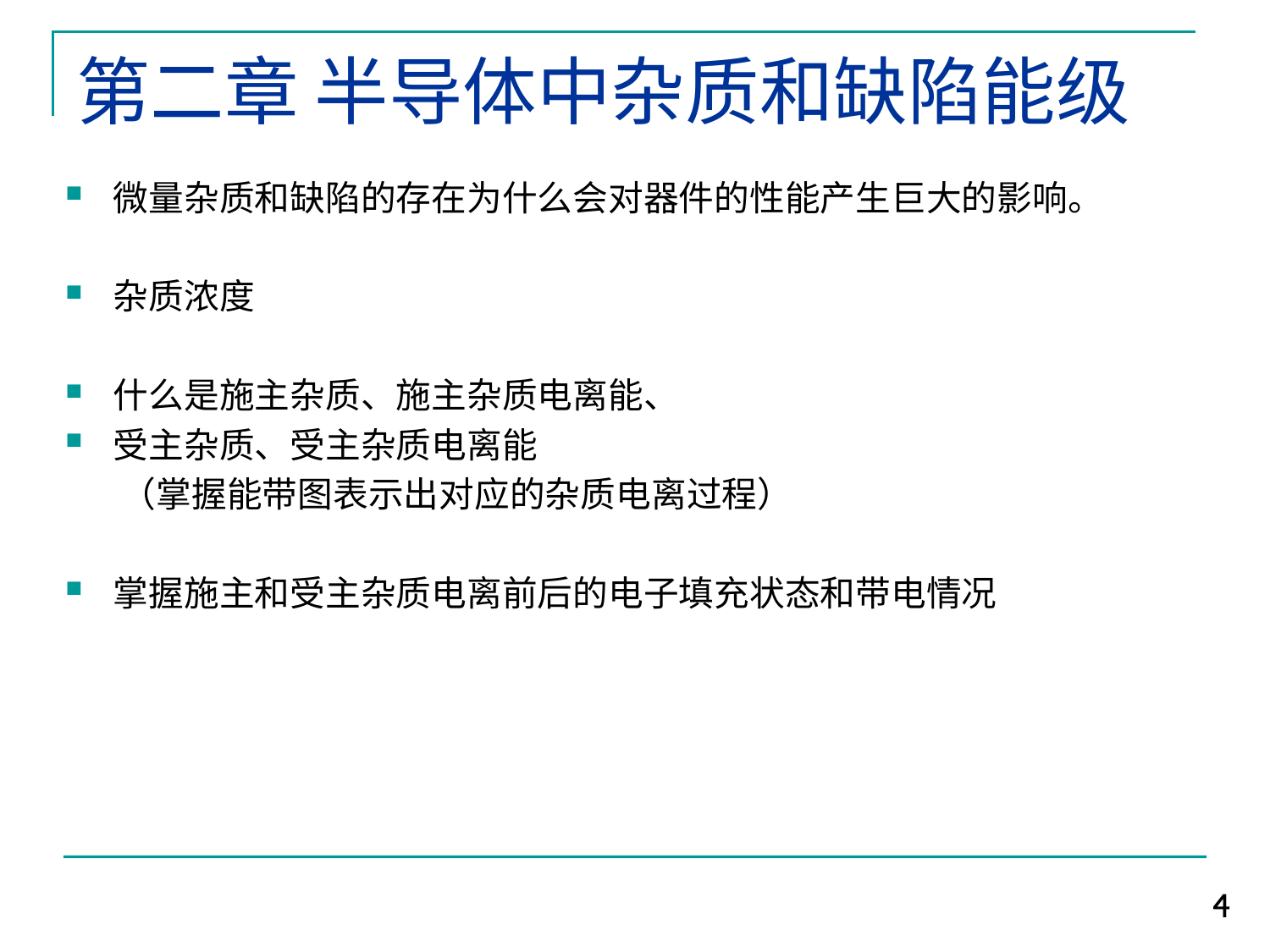

# 第二章 半导体中杂质和缺陷能级
微量杂质和缺陷的存在为什么会对器件的性能产生巨大的影响。

杂质浓度

什么是施主杂质、施主杂质电离能、
受主杂质、受主杂质电离能
      （掌握能带图表示出对应的杂质电离过程）

掌握施主和受主杂质电离前后的电子填充状态和带电情况

4